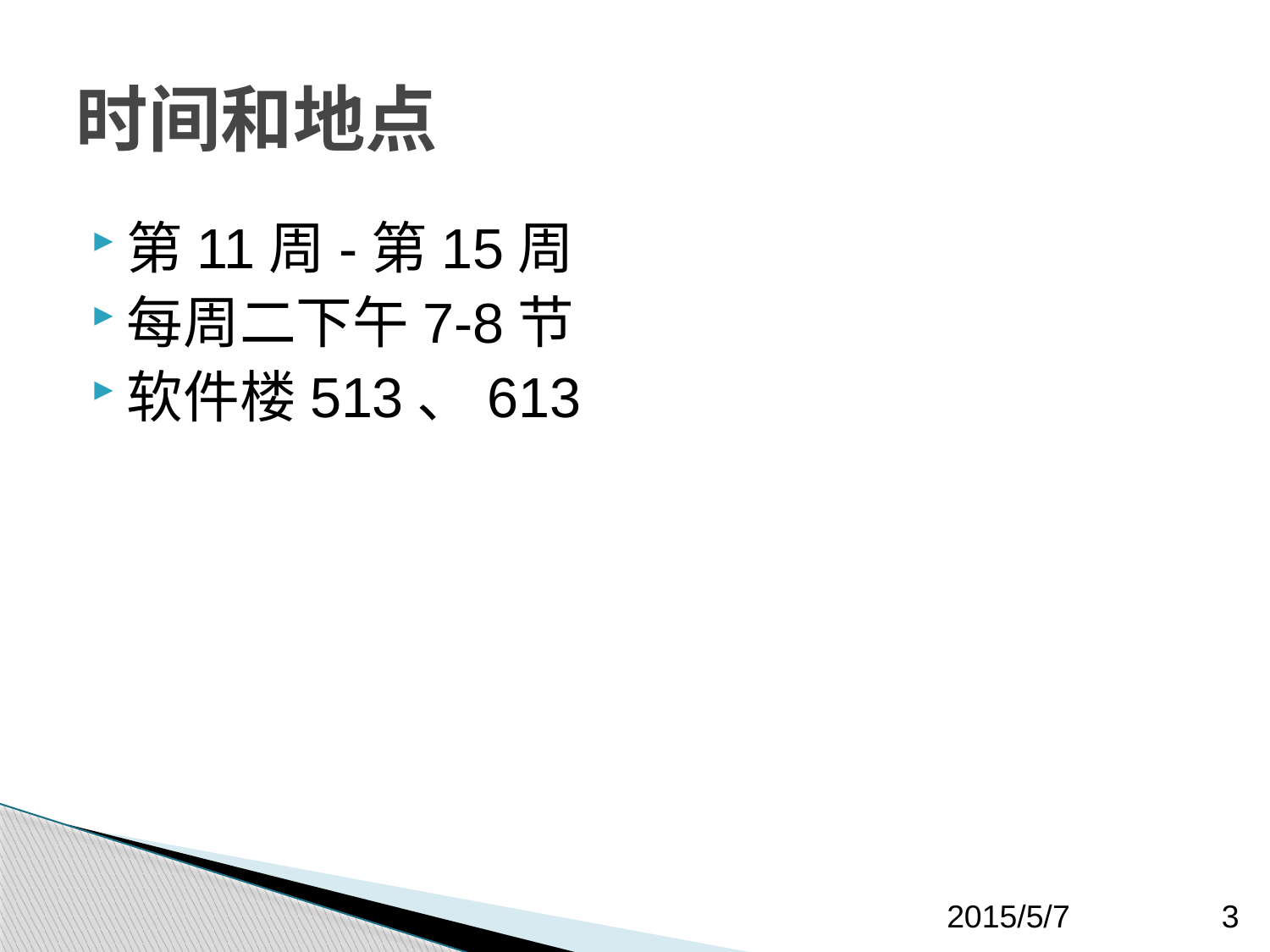

# 时间和地点
第11周-第15周
每周二下午7-8节
软件楼513、613
2015/5/7
3